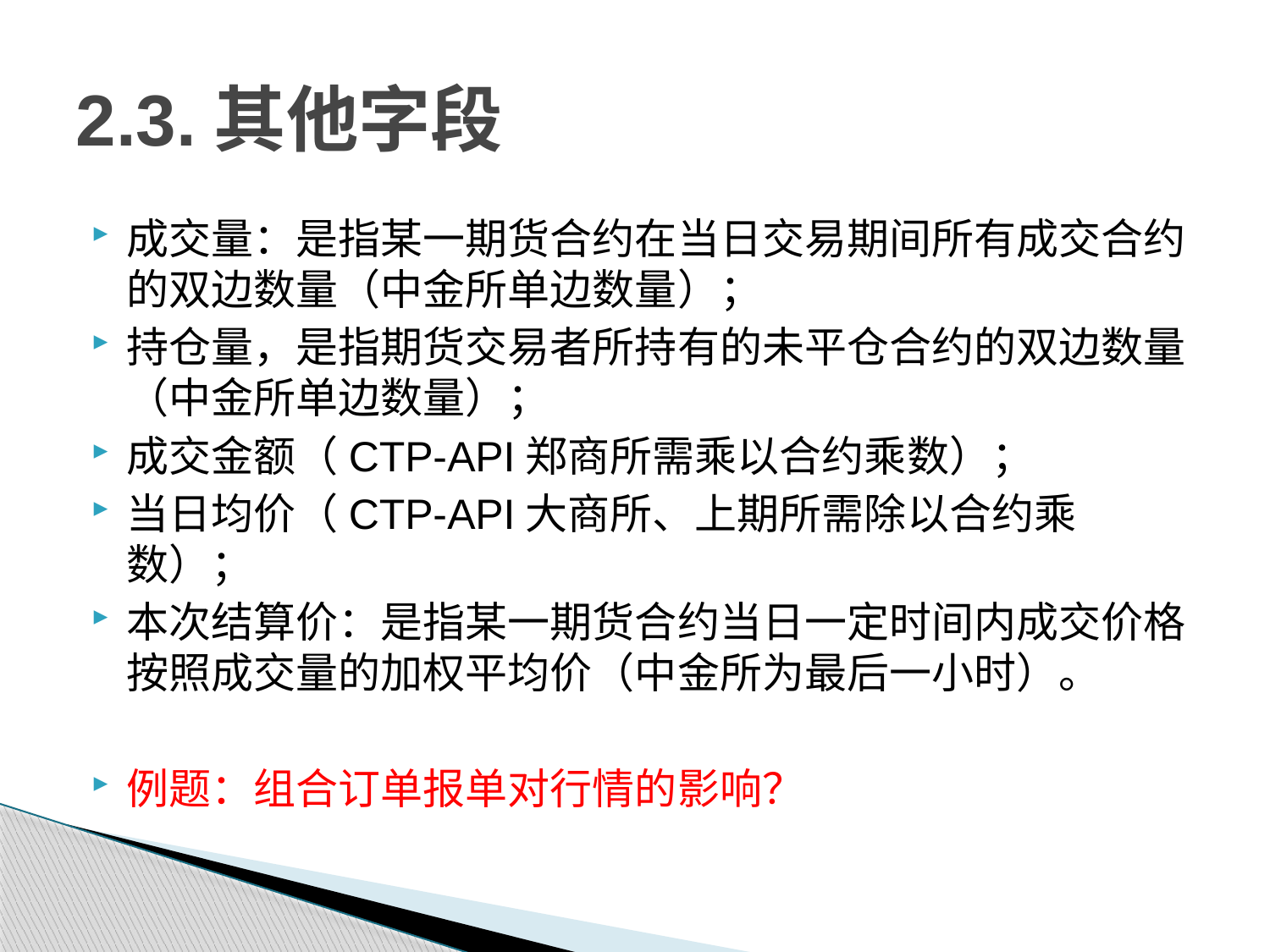

# 2.3.其他字段
成交量：是指某一期货合约在当日交易期间所有成交合约的双边数量（中金所单边数量）；
持仓量，是指期货交易者所持有的未平仓合约的双边数量（中金所单边数量）；
成交金额（CTP-API郑商所需乘以合约乘数）；
当日均价（CTP-API大商所、上期所需除以合约乘数）；
本次结算价：是指某一期货合约当日一定时间内成交价格按照成交量的加权平均价（中金所为最后一小时）。

例题：组合订单报单对行情的影响？